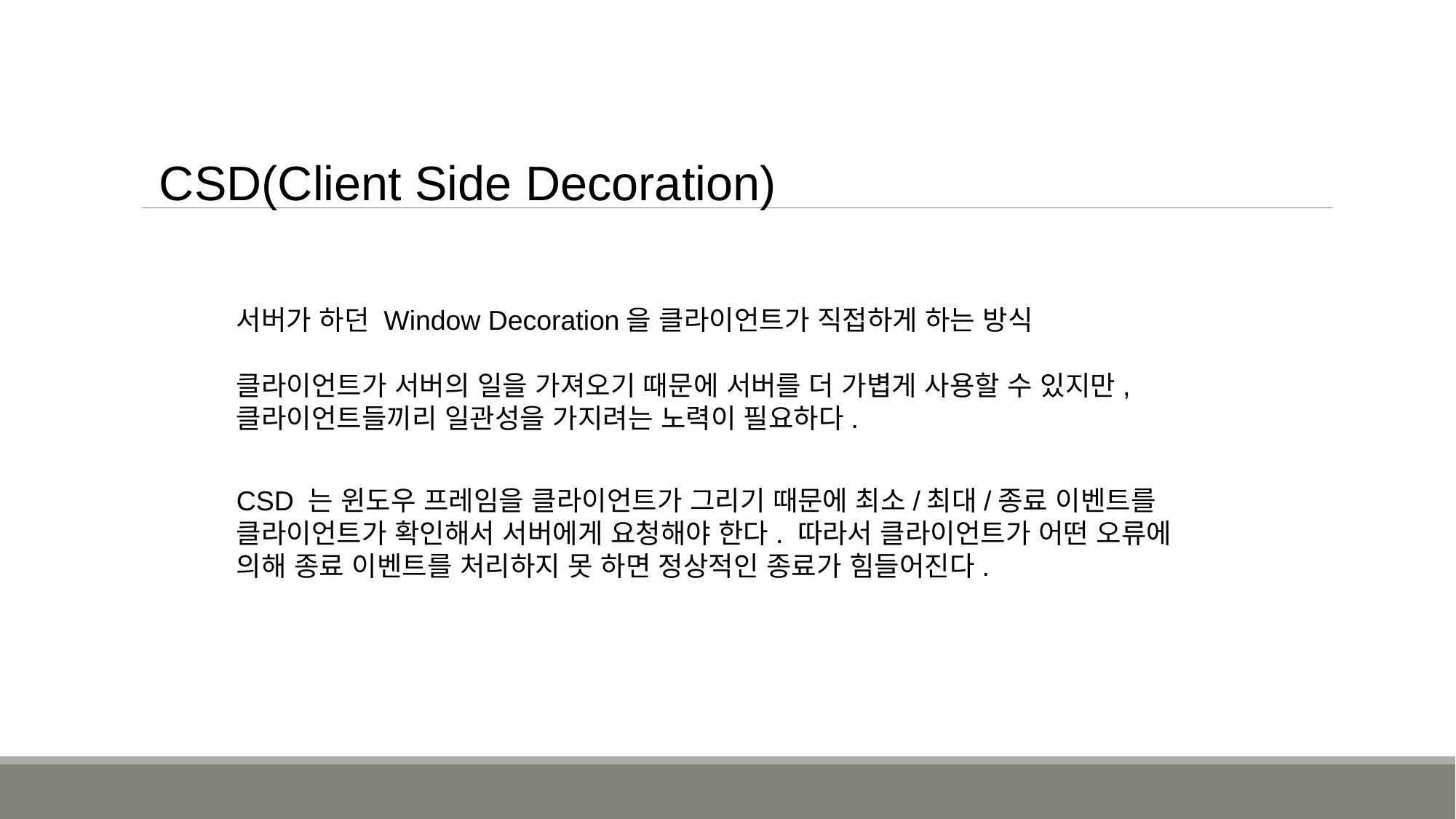

CSD(Client Side Decoration)
서버가 하던 Window Decoration을 클라이언트가 직접하게 하는 방식

클라이언트가 서버의 일을 가져오기 때문에 서버를 더 가볍게 사용할 수 있지만, 클라이언트들끼리 일관성을 가지려는 노력이 필요하다.
CSD 는 윈도우 프레임을 클라이언트가 그리기 때문에 최소/최대/종료 이벤트를 클라이언트가 확인해서 서버에게 요청해야 한다. 따라서 클라이언트가 어떤 오류에 의해 종료 이벤트를 처리하지 못 하면 정상적인 종료가 힘들어진다.